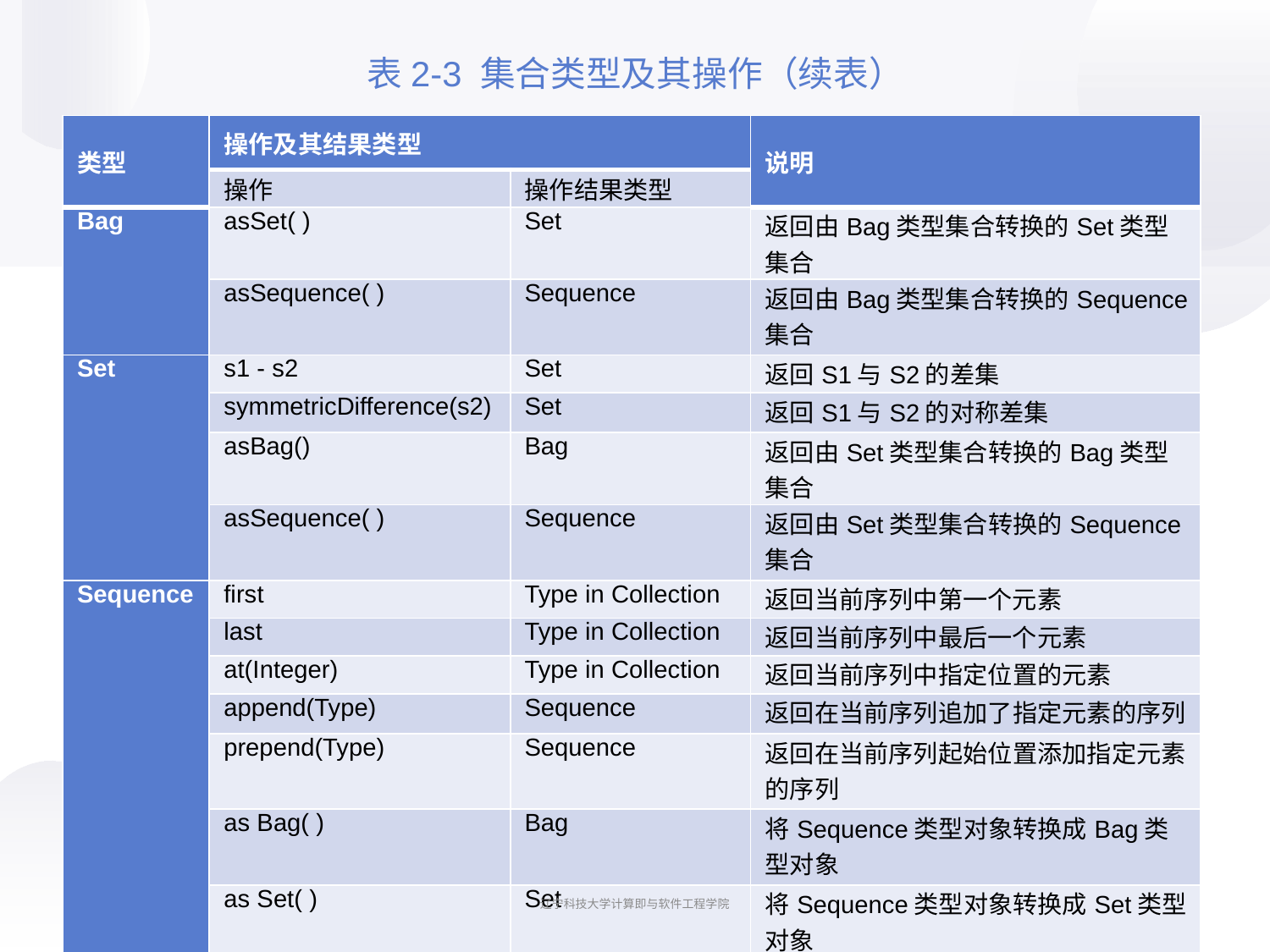

表2-3 集合类型及其操作（续表）
| 类型 | 操作及其结果类型 |  | 说明 |
| --- | --- | --- | --- |
|  | 操作 | 操作结果类型 |  |
| Bag | asSet( ) | Set | 返回由Bag类型集合转换的Set类型集合 |
|  | asSequence( ) | Sequence | 返回由Bag类型集合转换的Sequence集合 |
| Set | s1 - s2 | Set | 返回S1与S2的差集 |
|  | symmetricDifference(s2) | Set | 返回S1与S2的对称差集 |
|  | asBag() | Bag | 返回由Set类型集合转换的Bag类型集合 |
|  | asSequence( ) | Sequence | 返回由Set类型集合转换的Sequence集合 |
| Sequence | first | Type in Collection | 返回当前序列中第一个元素 |
|  | last | Type in Collection | 返回当前序列中最后一个元素 |
|  | at(Integer) | Type in Collection | 返回当前序列中指定位置的元素 |
|  | append(Type) | Sequence | 返回在当前序列追加了指定元素的序列 |
|  | prepend(Type) | Sequence | 返回在当前序列起始位置添加指定元素的序列 |
|  | as Bag( ) | Bag | 将Sequence类型对象转换成Bag类型对象 |
|  | as Set( ) | Set | 将Sequence类型对象转换成Set类型对象 |

辽宁科技大学计算即与软件工程学院
126